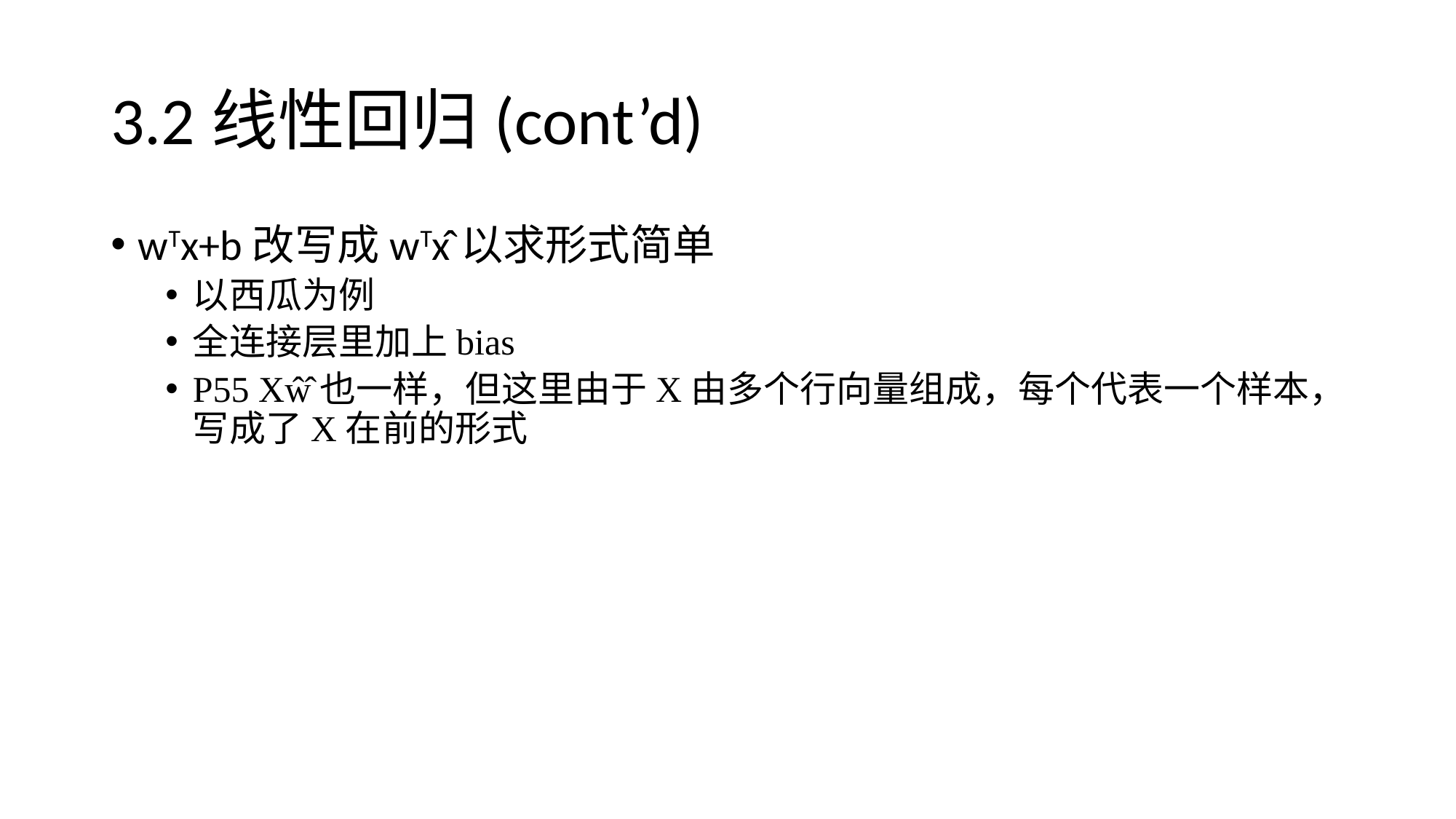

# 3.2线性回归(cont’d)
wTx+b改写成wTx̂̂以求形式简单
以西瓜为例
全连接层里加上bias
P55 Xŵ̂也一样，但这里由于X由多个行向量组成，每个代表一个样本，写成了X在前的形式